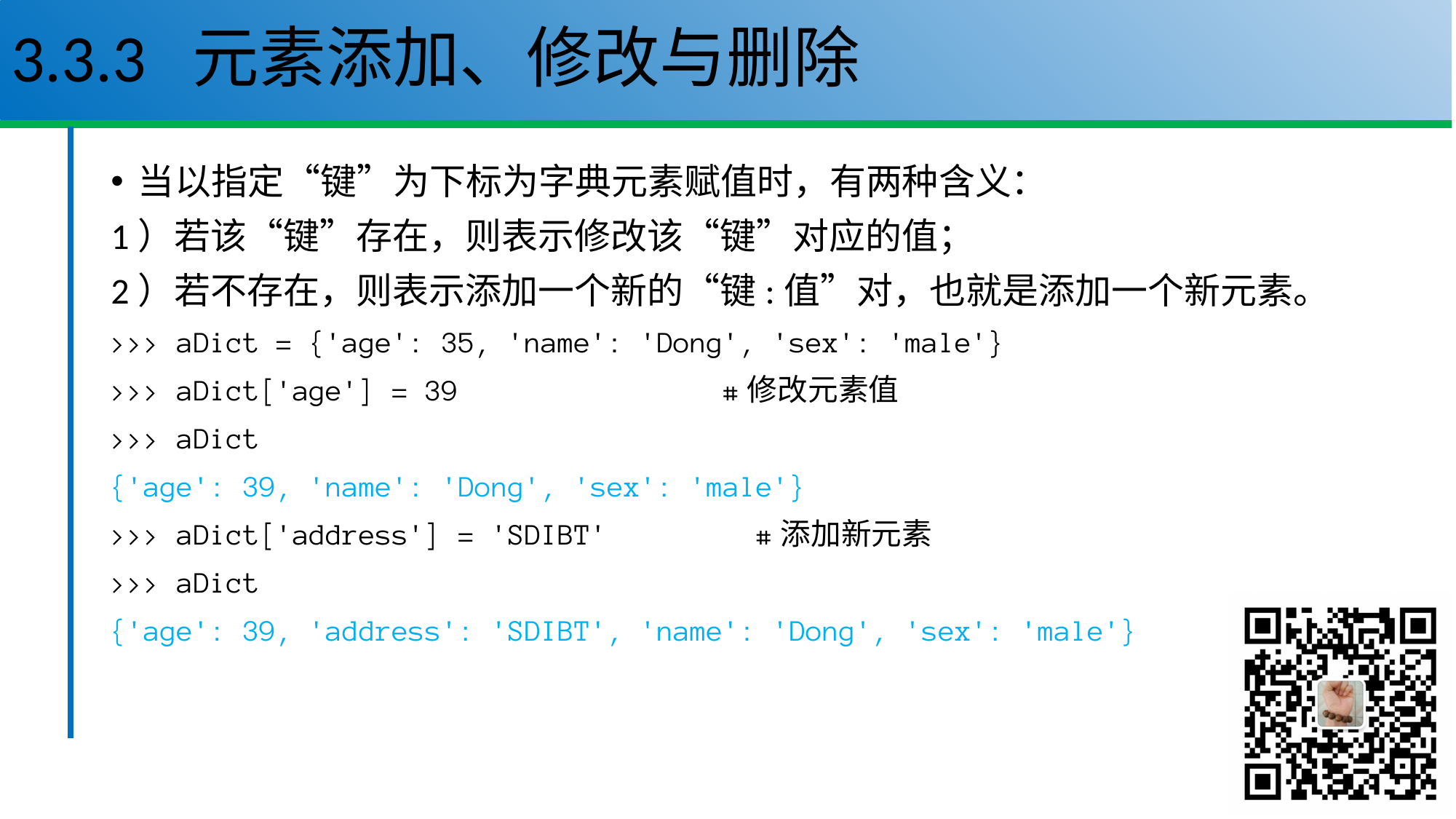

# 3.3.3  元素添加、修改与删除
当以指定“键”为下标为字典元素赋值时，有两种含义：
1）若该“键”存在，则表示修改该“键”对应的值；
2）若不存在，则表示添加一个新的“键:值”对，也就是添加一个新元素。
>>> aDict = {'age': 35, 'name': 'Dong', 'sex': 'male'}
>>> aDict['age'] = 39                #修改元素值
>>> aDict
{'age': 39, 'name': 'Dong', 'sex': 'male'}
>>> aDict['address'] = 'SDIBT'         #添加新元素
>>> aDict
{'age': 39, 'address': 'SDIBT', 'name': 'Dong', 'sex': 'male'}
60